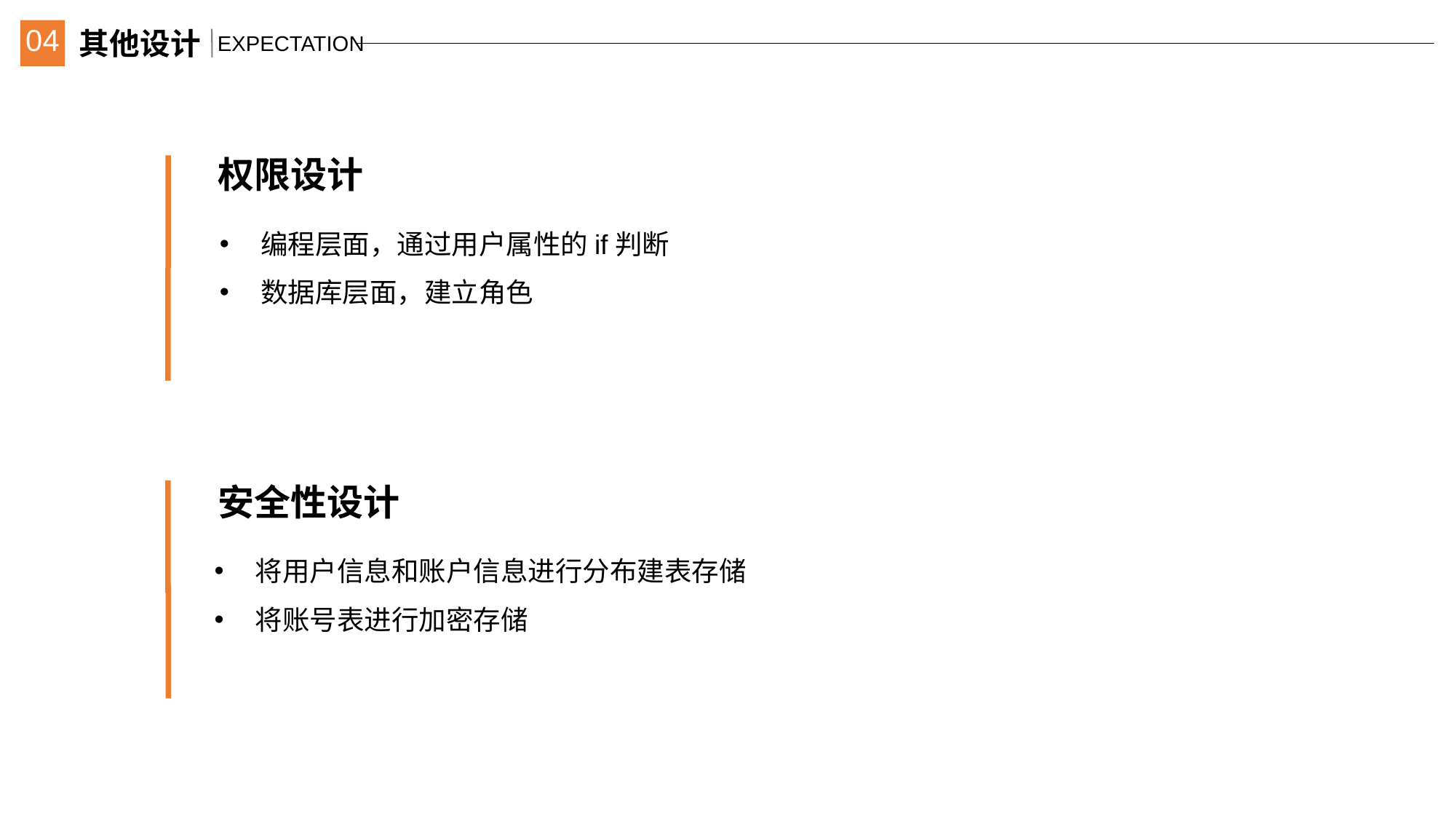

04
其他设计

EXPECTATION
权限设计

编程层面，通过用户属性的if判断
数据库层面，建立角色

安全性设计

将用户信息和账户信息进行分布建表存储
将账号表进行加密存储